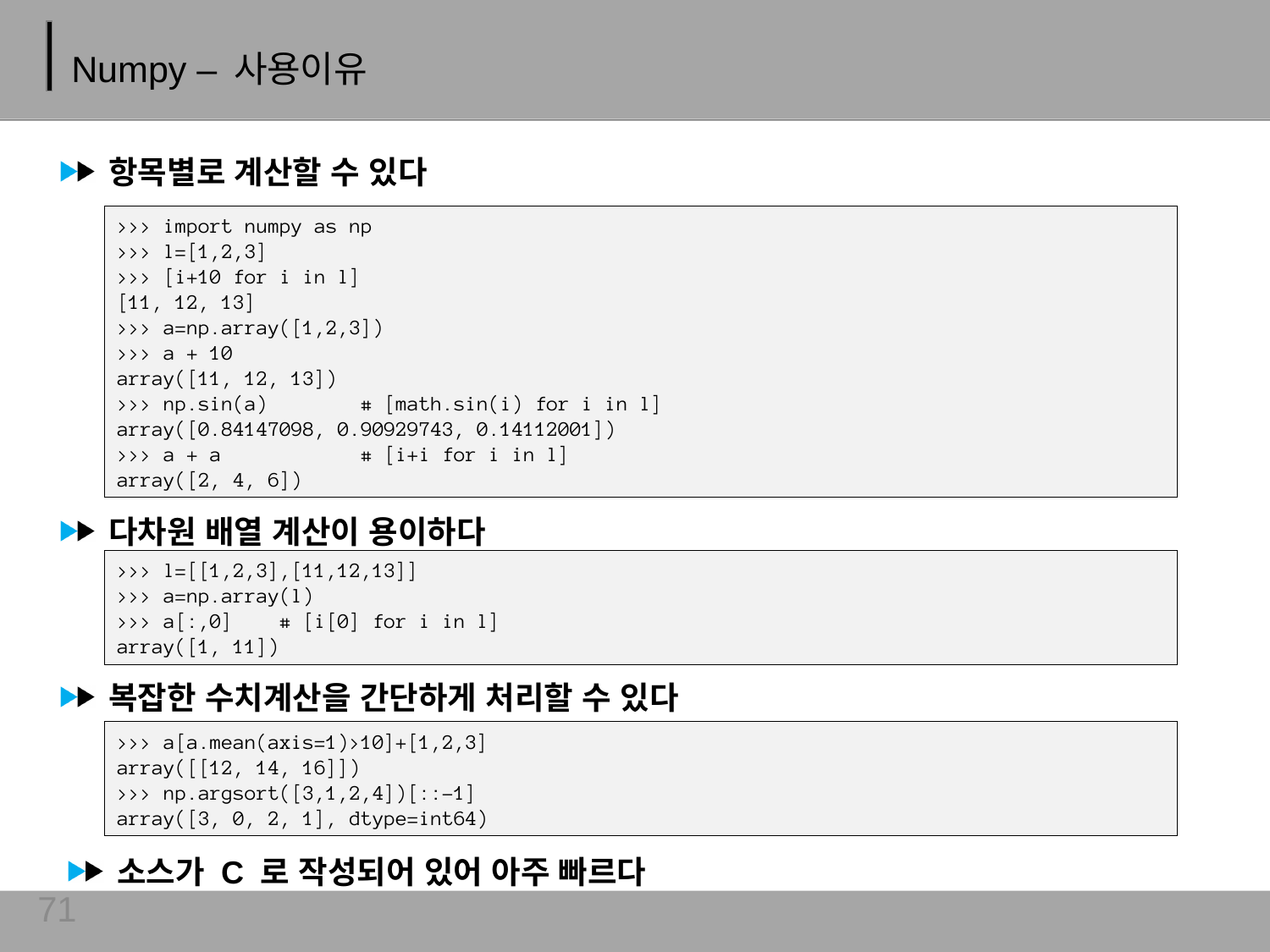

# Numpy – 사용이유
항목별로 계산할 수 있다
>>> import numpy as np
>>> l=[1,2,3]
>>> [i+10 for i in l]
[11, 12, 13]
>>> a=np.array([1,2,3])
>>> a + 10
array([11, 12, 13])
>>> np.sin(a)        # [math.sin(i) for i in l]
array([0.84147098, 0.90929743, 0.14112001])
>>> a + a            # [i+i for i in l]
array([2, 4, 6])
다차원 배열 계산이 용이하다
>>> l=[[1,2,3],[11,12,13]]
>>> a=np.array(l)
>>> a[:,0]    # [i[0] for i in l]
array([1, 11])
복잡한 수치계산을 간단하게 처리할 수 있다
>>> a[a.mean(axis=1)>10]+[1,2,3]
array([[12, 14, 16]])
>>> np.argsort([3,1,2,4])[::-1]
array([3, 0, 2, 1], dtype=int64)
소스가 C 로 작성되어 있어 아주 빠르다
71